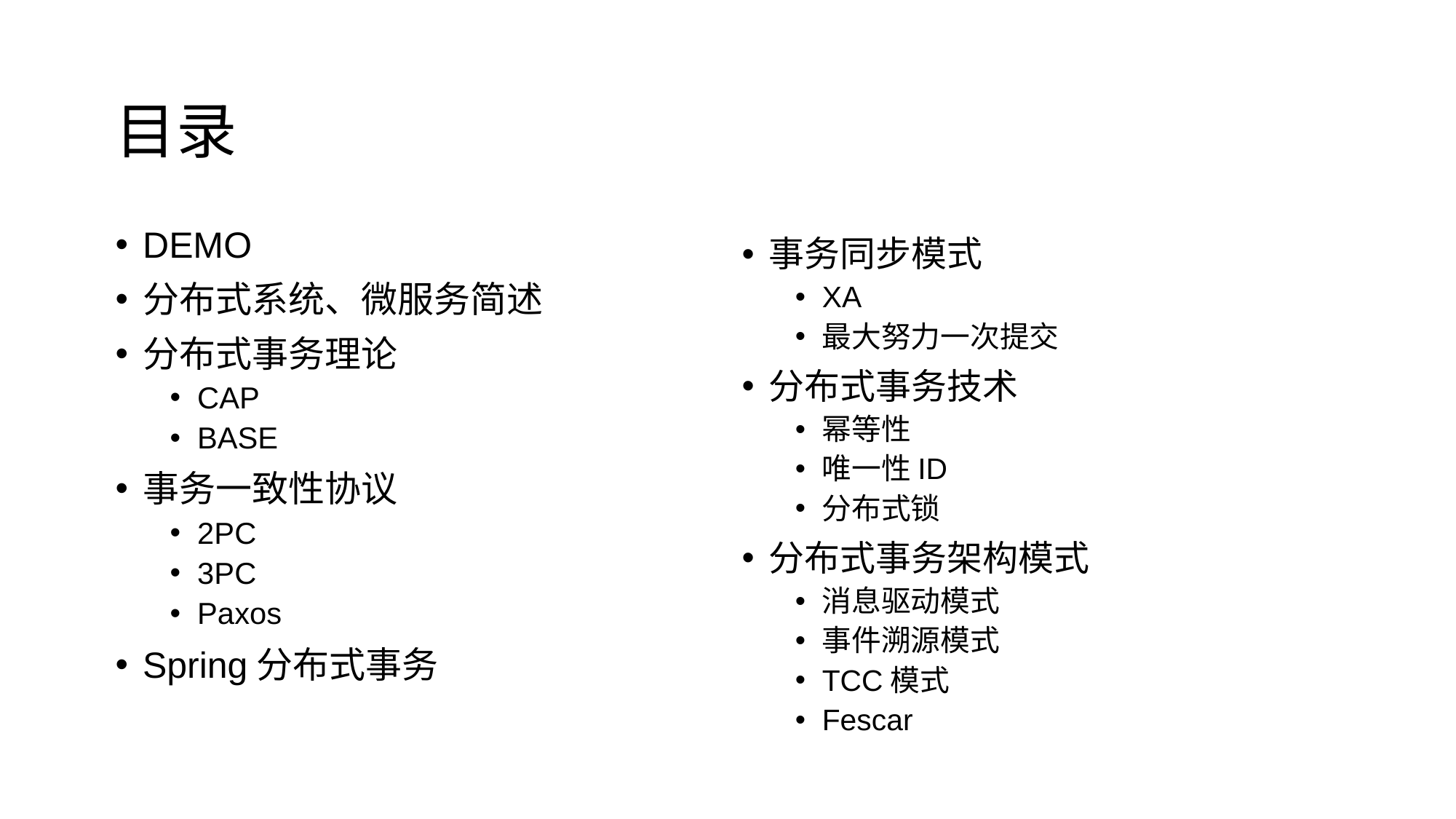

# 目录
DEMO
分布式系统、微服务简述
分布式事务理论
CAP
BASE
事务一致性协议
2PC
3PC
Paxos
Spring分布式事务
事务同步模式
XA
最大努力一次提交
分布式事务技术
幂等性
唯一性ID
分布式锁
分布式事务架构模式
消息驱动模式
事件溯源模式
TCC模式
Fescar